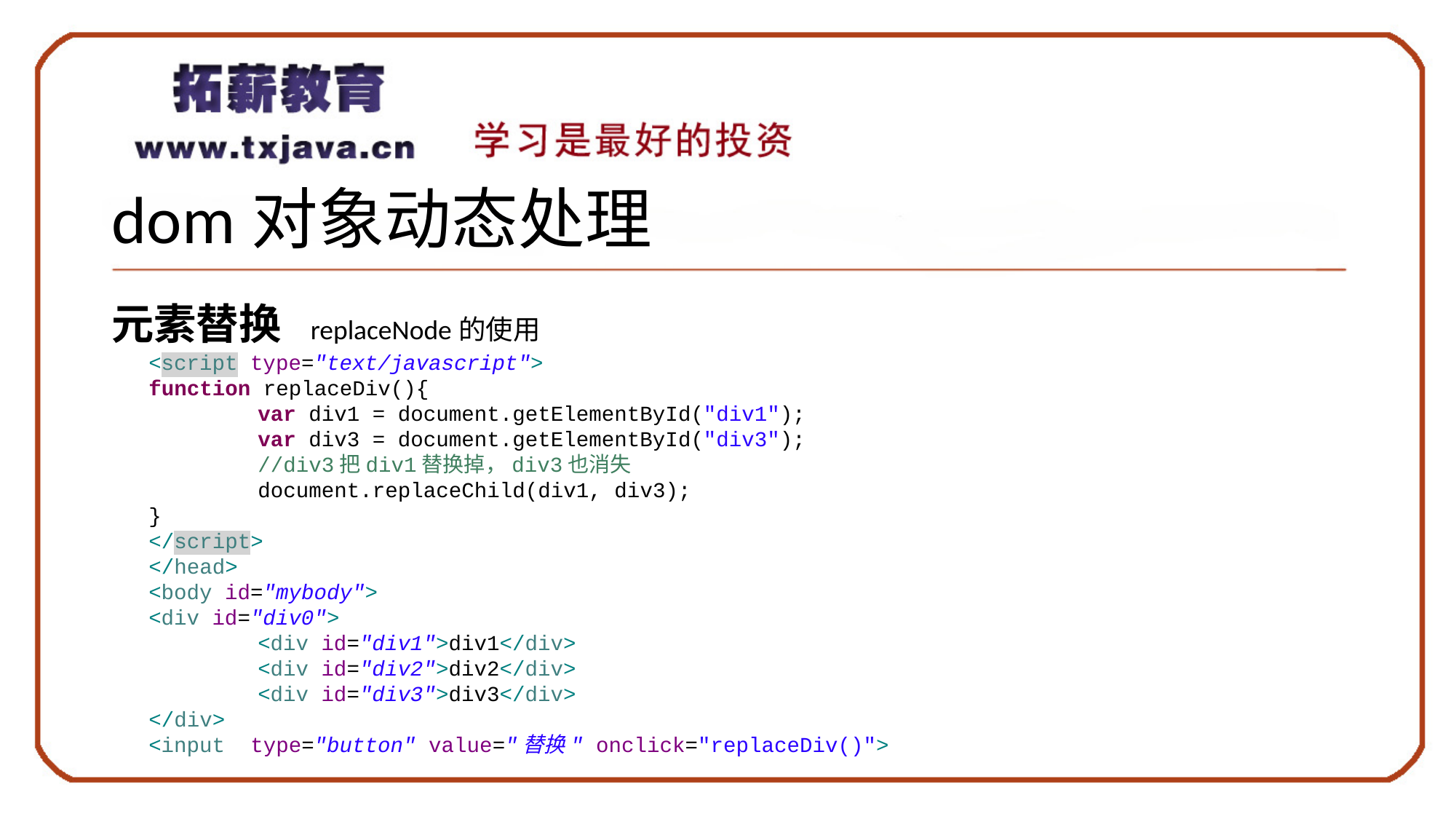

# dom对象动态处理
元素替换  replaceNode的使用
<script type="text/javascript">
function replaceDiv(){
	var div1 = document.getElementById("div1");
	var div3 = document.getElementById("div3");
	//div3把div1替换掉，div3也消失
	document.replaceChild(div1, div3);
}
</script>
</head>
<body id="mybody">
<div id="div0">
	<div id="div1">div1</div>
	<div id="div2">div2</div>
	<div id="div3">div3</div>
</div>
<input  type="button" value="替换" onclick="replaceDiv()">